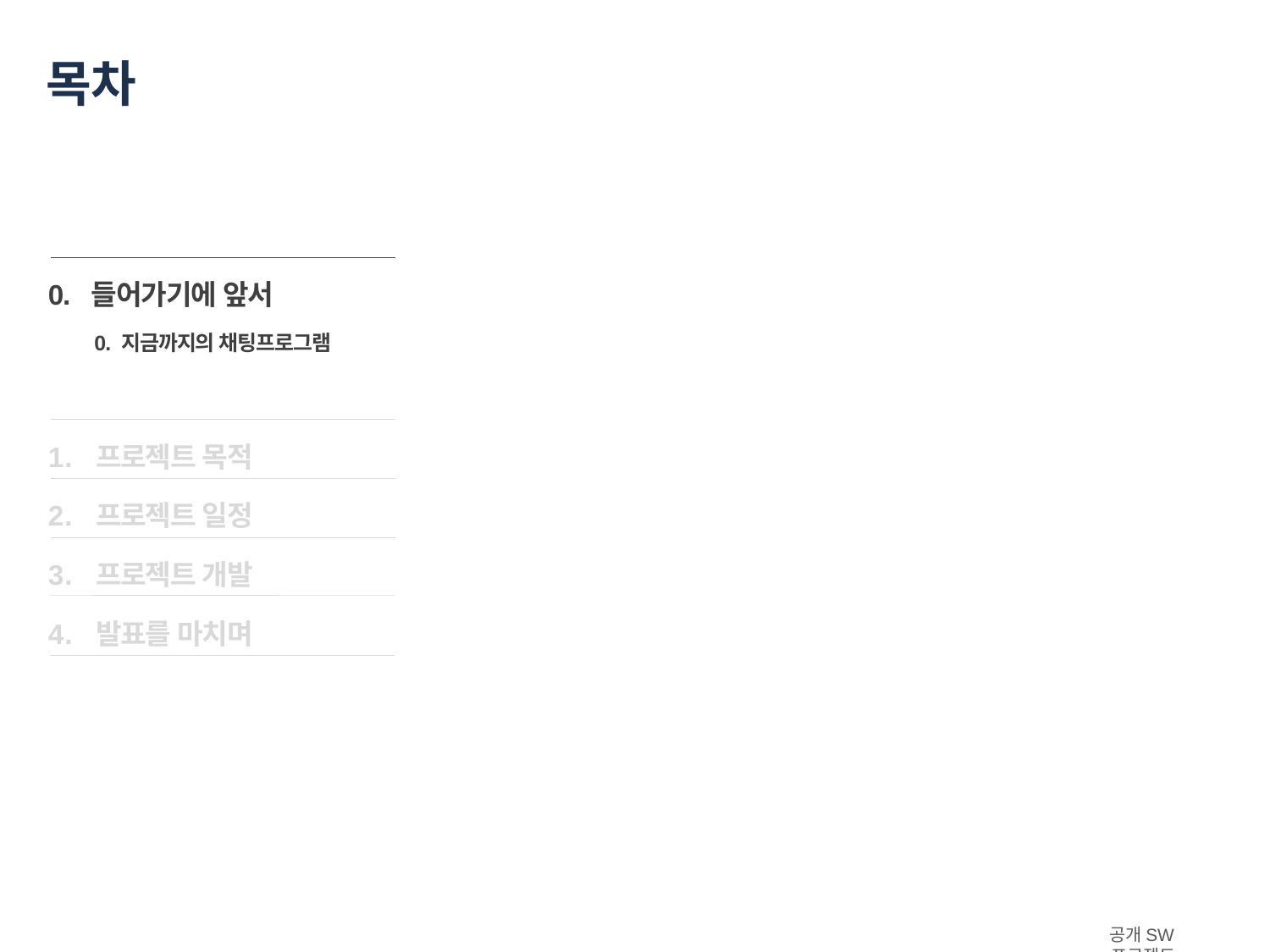

# 목차
0.  들어가기에 앞서
         0. 지금까지의 채팅프로그램

프로젝트 목적
프로젝트 일정
프로젝트 개발
발표를 마치며

공개SW프로젝트